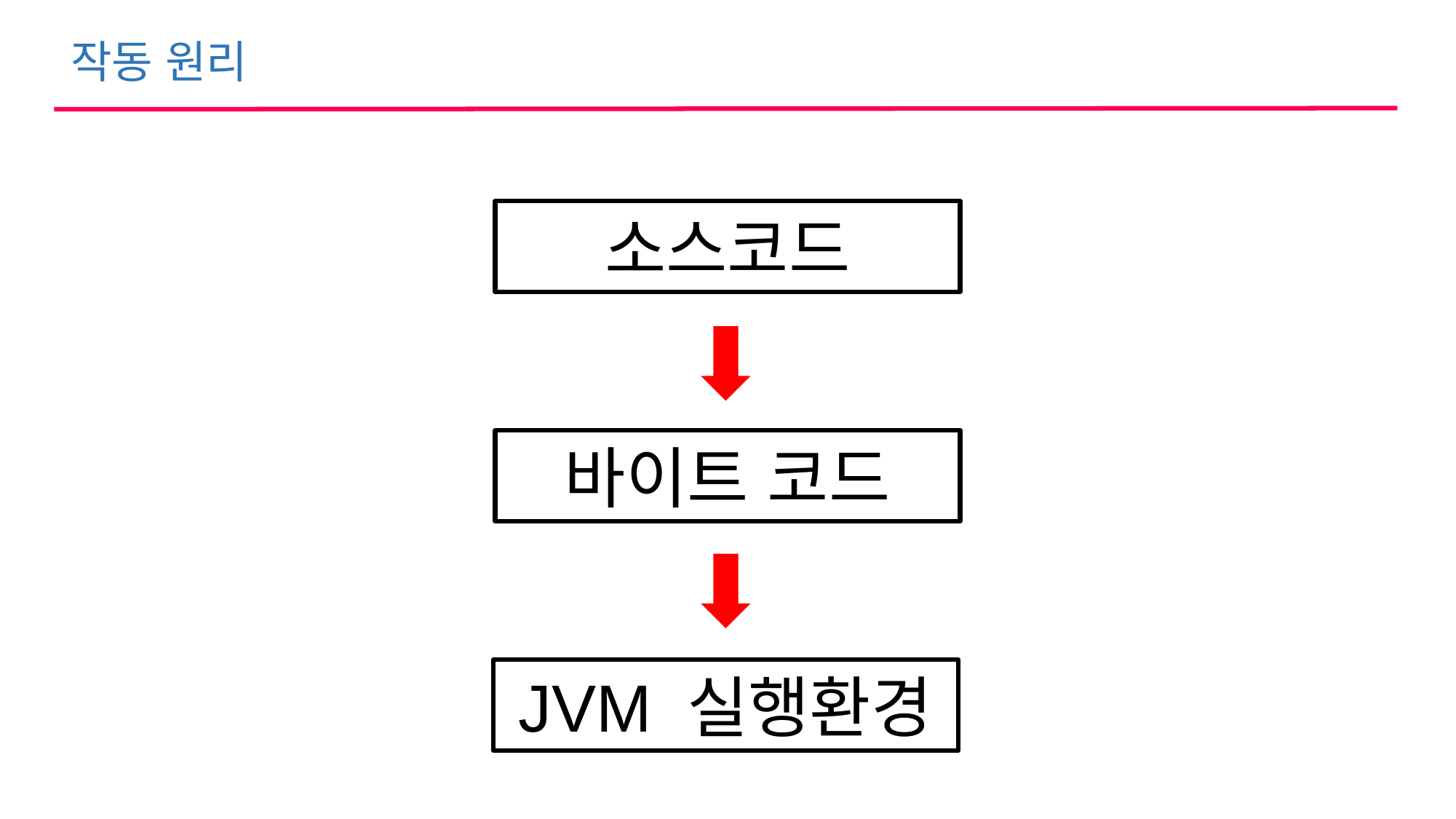

작동 원리
소스코드

바이트 코드

JVM 실행환경